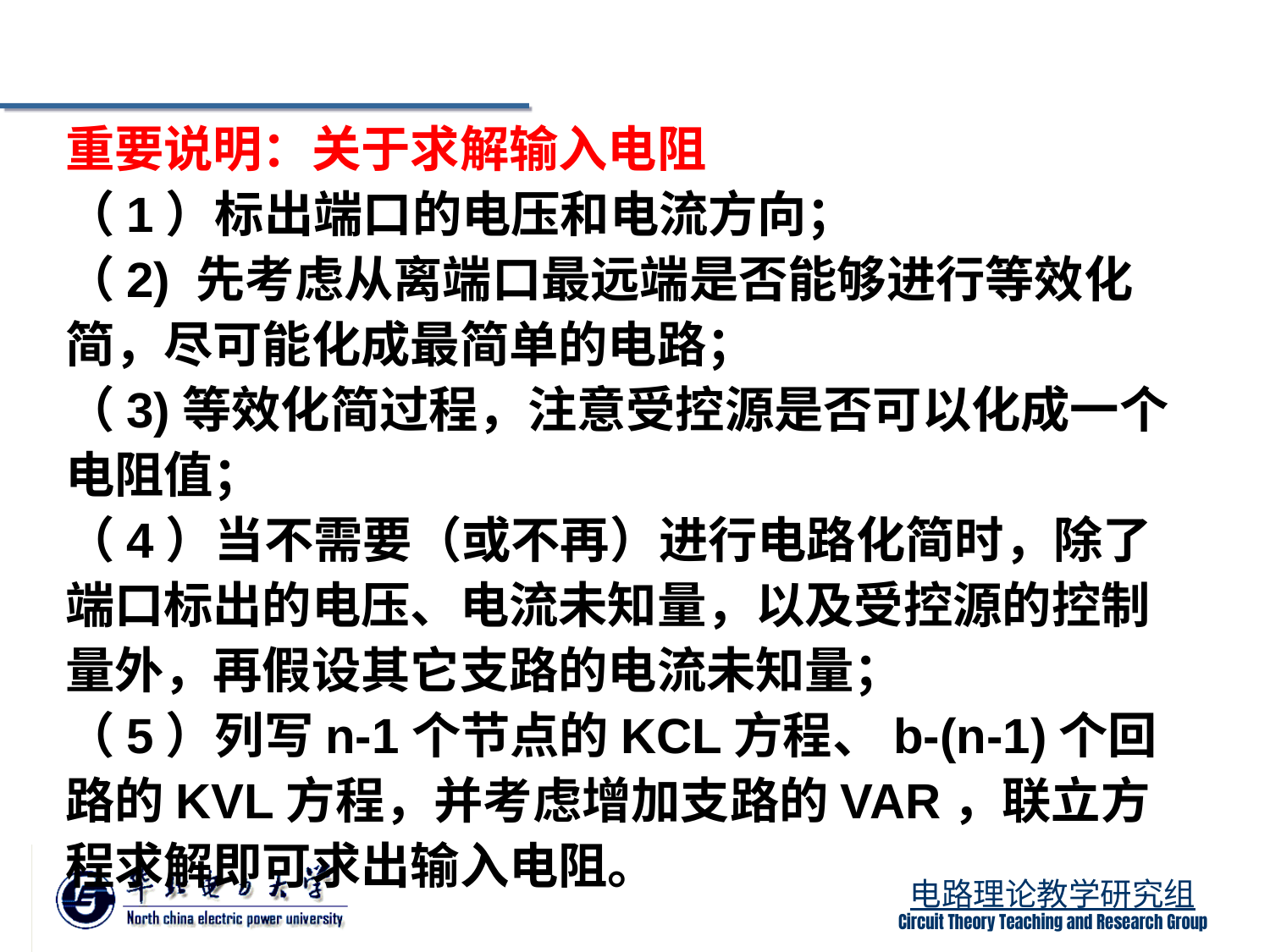

重要说明：关于求解输入电阻
（1）标出端口的电压和电流方向；
（2) 先考虑从离端口最远端是否能够进行等效化简，尽可能化成最简单的电路；
（3)等效化简过程，注意受控源是否可以化成一个电阻值；
（4）当不需要（或不再）进行电路化简时，除了端口标出的电压、电流未知量，以及受控源的控制量外，再假设其它支路的电流未知量；
（5）列写n-1个节点的KCL方程、b-(n-1)个回路的KVL方程，并考虑增加支路的VAR，联立方程求解即可求出输入电阻。